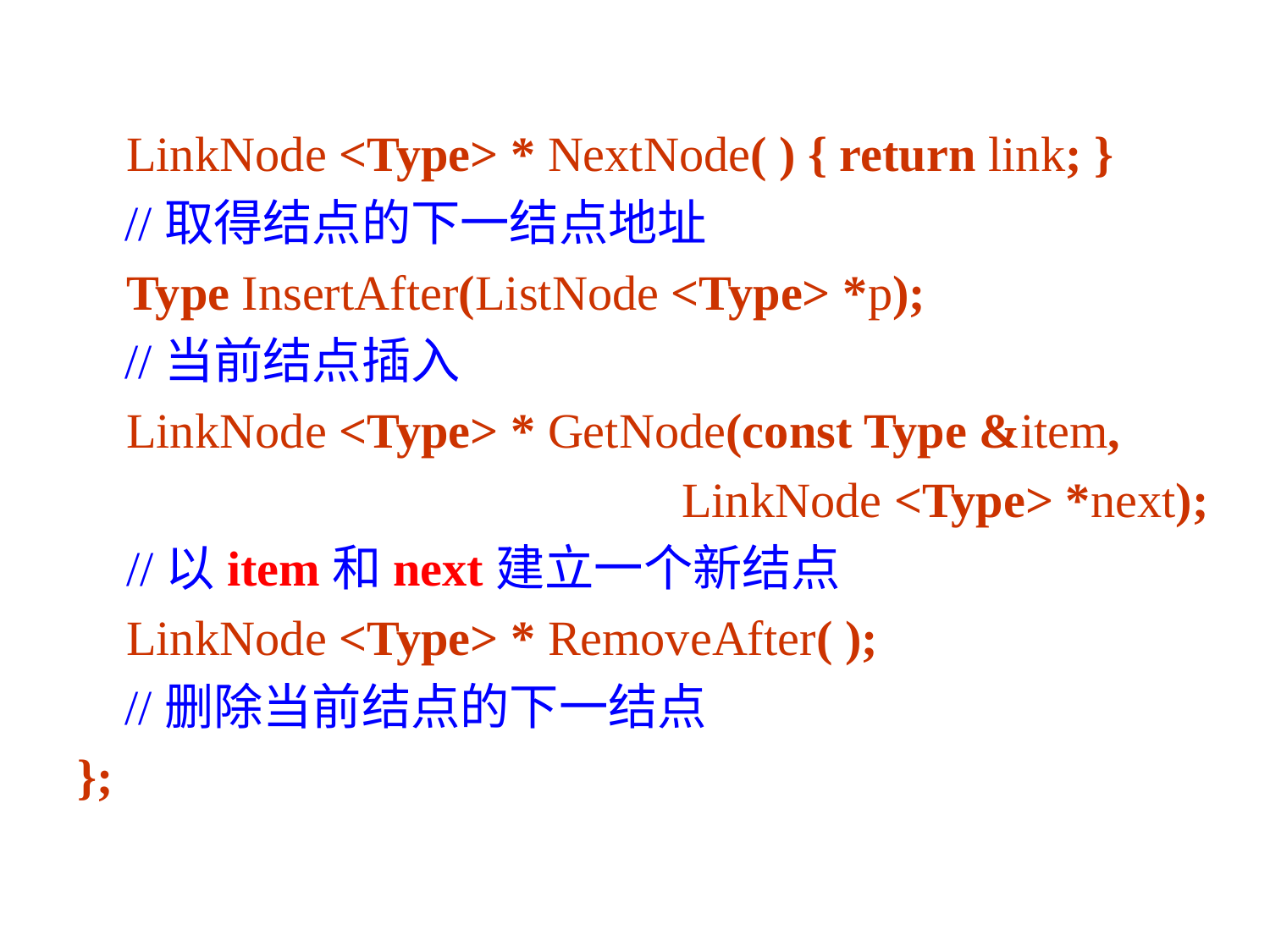

LinkNode <Type> * NextNode( ) { return link; }
  	//取得结点的下一结点地址
    Type InsertAfter(ListNode <Type> *p);
  	//当前结点插入
    LinkNode <Type> * GetNode(const Type &item,
 		                                   LinkNode <Type> *next);
    //以item和next建立一个新结点
    LinkNode <Type> * RemoveAfter( );
	//删除当前结点的下一结点
};
154